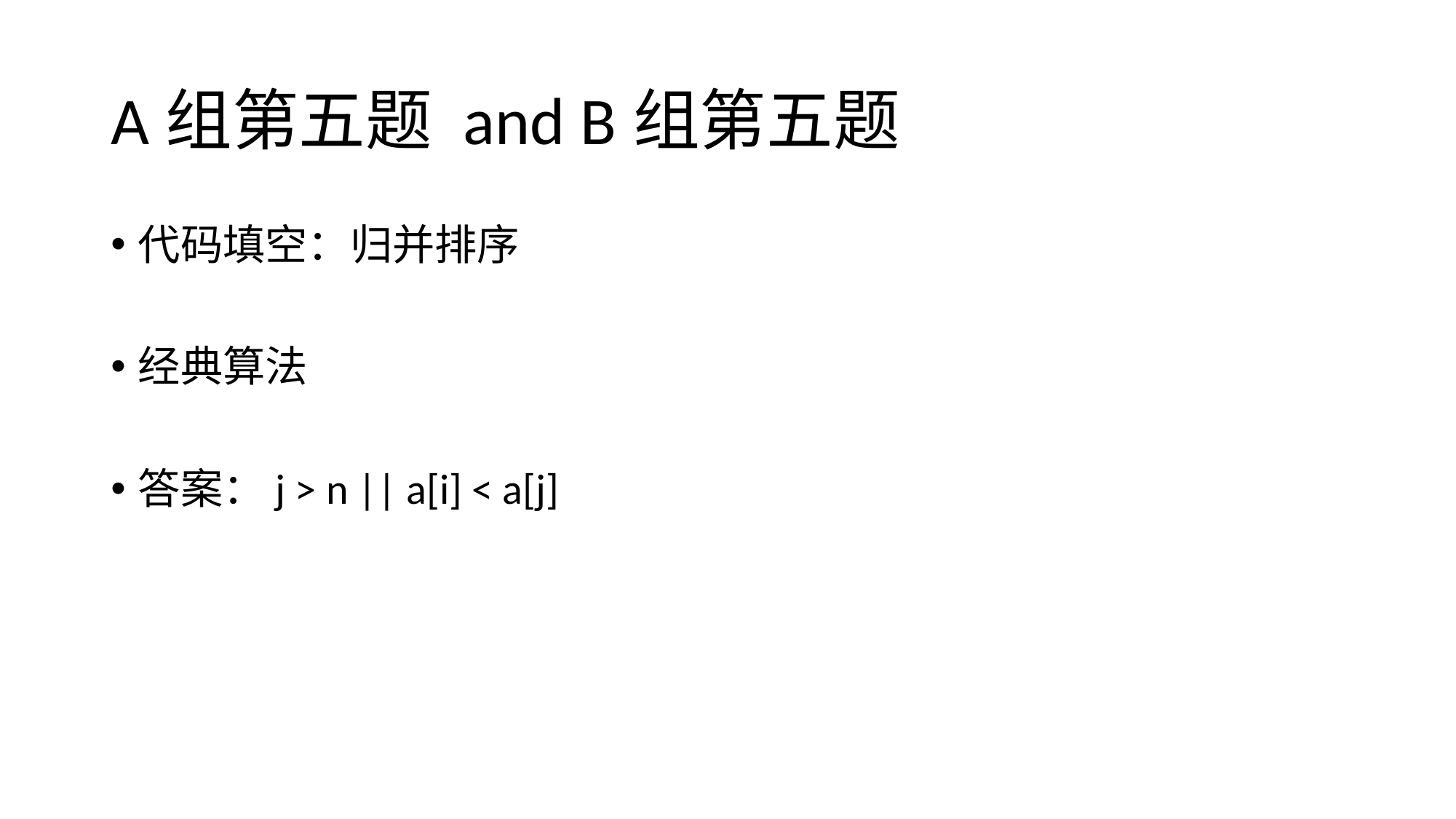

# A组第五题 and B组第五题
代码填空：归并排序

经典算法

答案：j > n || a[i] < a[j]